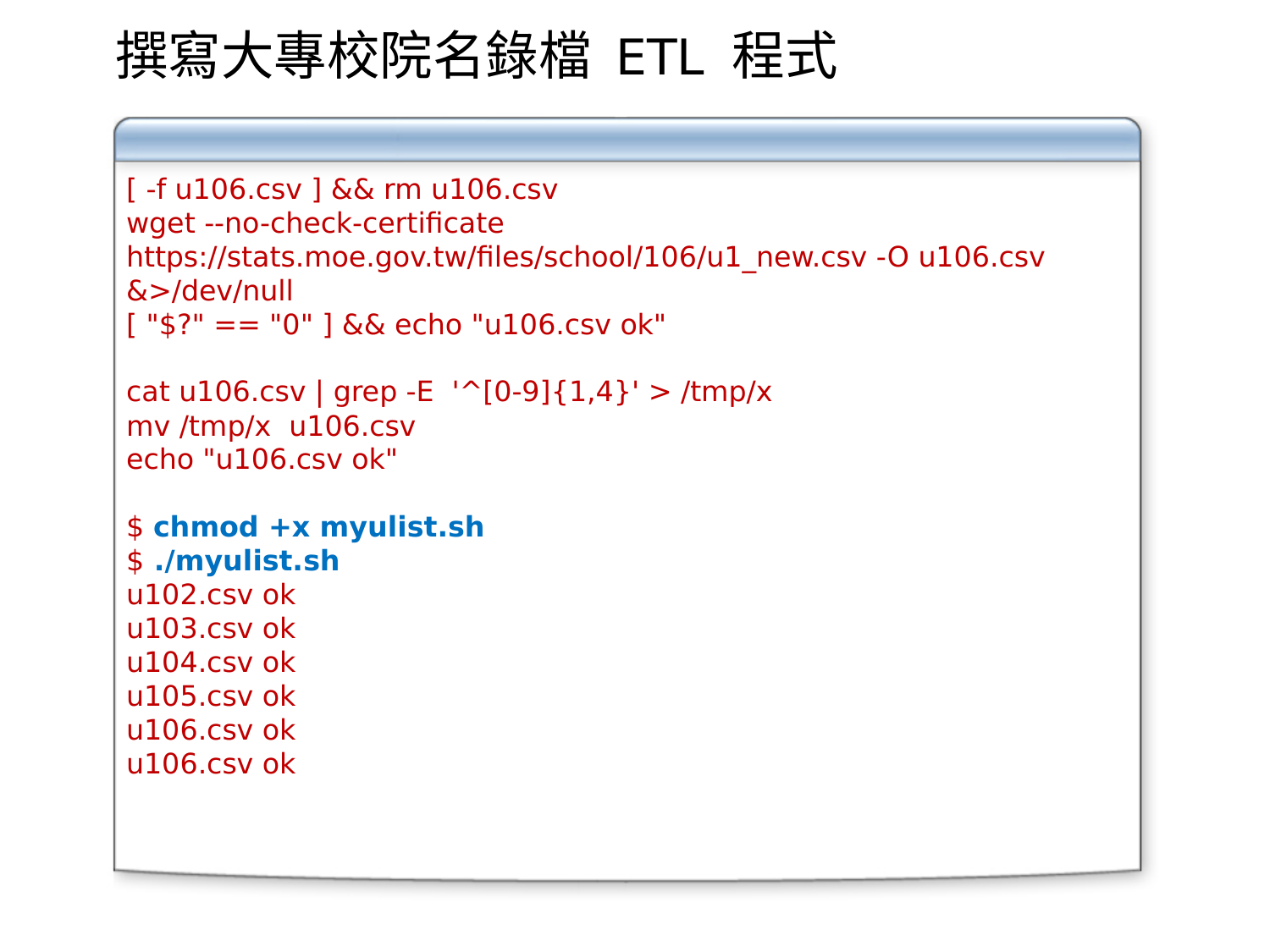

撰寫大專校院名錄檔 ETL 程式
[ -f u106.csv ] && rm u106.csv
wget --no-check-certificate https://stats.moe.gov.tw/files/school/106/u1_new.csv -O u106.csv &>/dev/null
[ "$?" == "0" ] && echo "u106.csv ok"

cat u106.csv | grep -E  '^[0-9]{1,4}' > /tmp/x
mv /tmp/x  u106.csv
echo "u106.csv ok"

$ chmod +x myulist.sh
$ ./myulist.sh
u102.csv ok
u103.csv ok
u104.csv ok
u105.csv ok
u106.csv ok
u106.csv ok